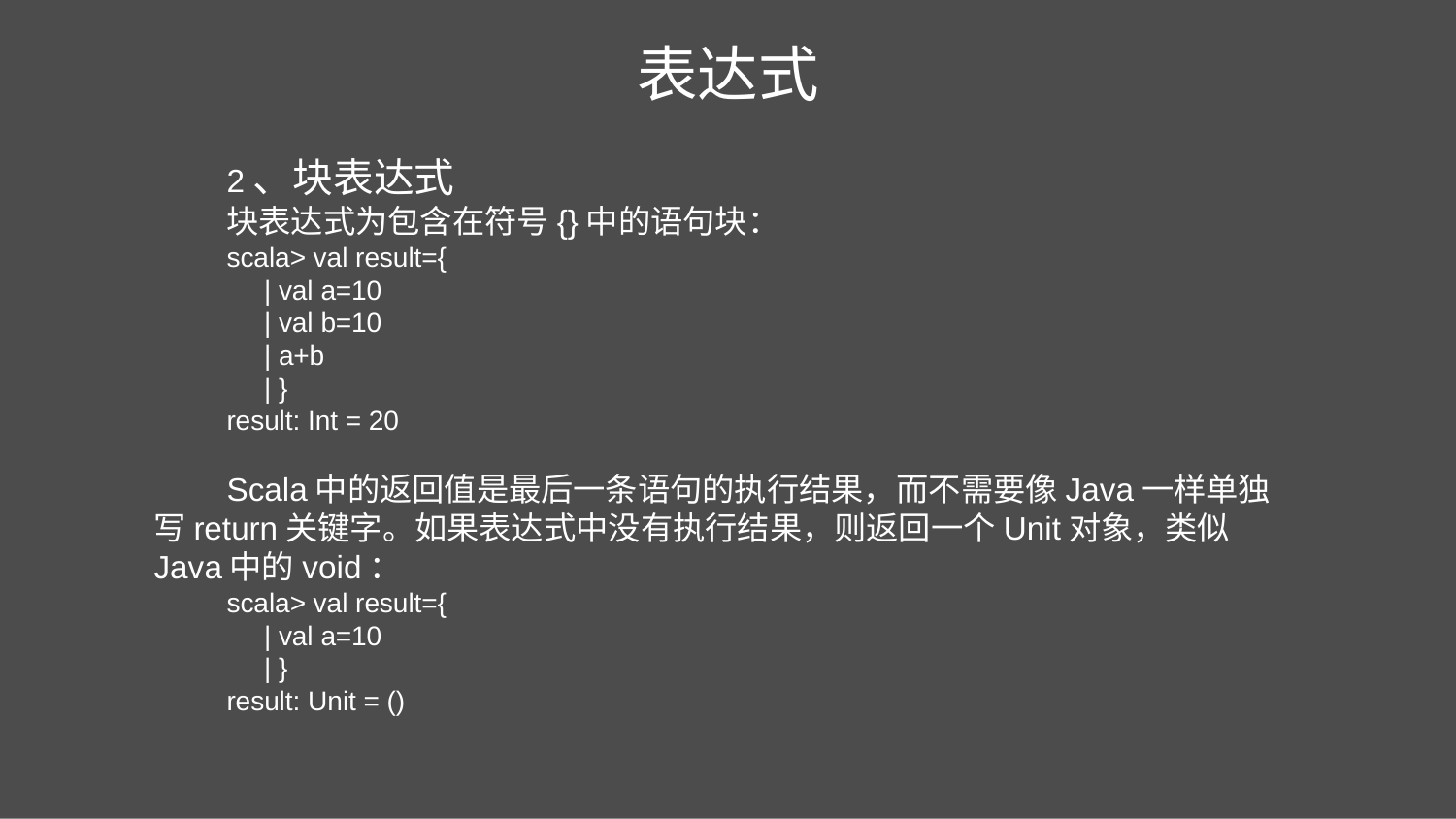

表达式

2、块表达式
块表达式为包含在符号{}中的语句块：
scala> val result={
     | val a=10
     | val b=10
     | a+b
     | }
result: Int = 20

Scala中的返回值是最后一条语句的执行结果，而不需要像Java一样单独写return关键字。如果表达式中没有执行结果，则返回一个Unit对象，类似Java中的void：
scala> val result={
     | val a=10
     | }
result: Unit = ()